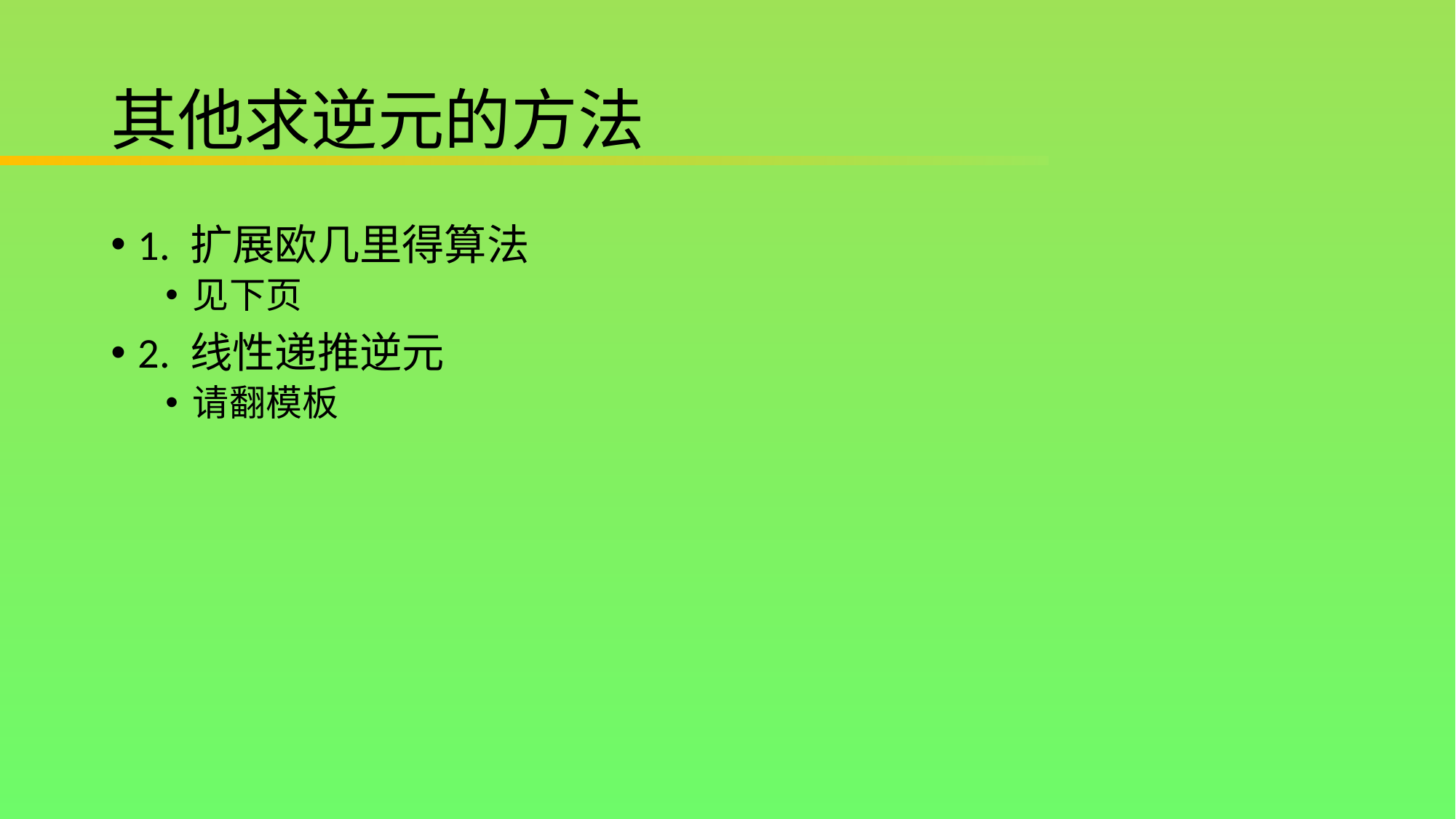

# 其他求逆元的方法
1. 扩展欧几里得算法
见下页
2. 线性递推逆元
请翻模板